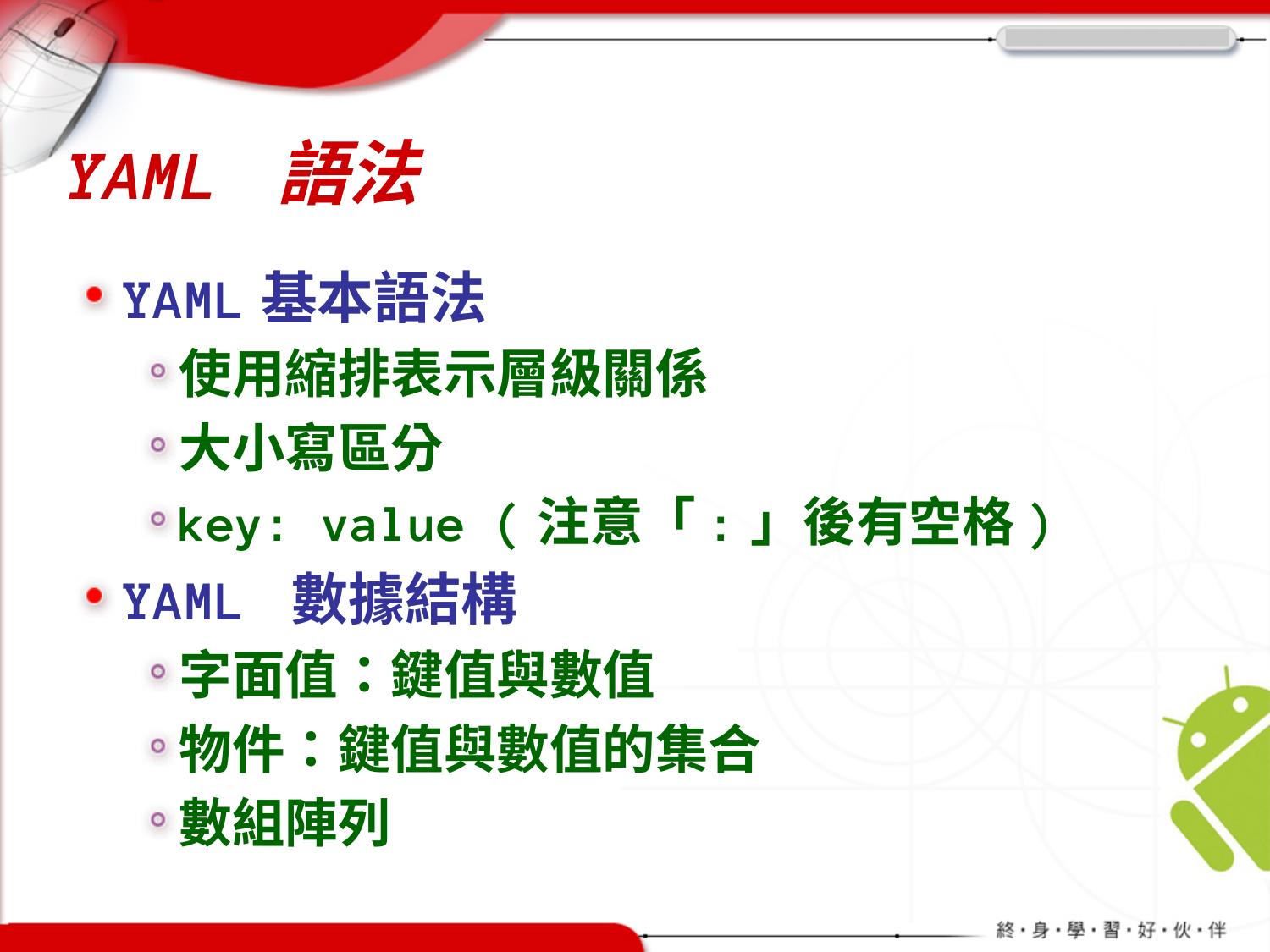

# YAML 語法
YAML基本語法
使用縮排表示層級關係
大小寫區分
key: value (注意「:」後有空格)
YAML 數據結構
字面值：鍵值與數值
物件：鍵值與數值的集合
數組陣列